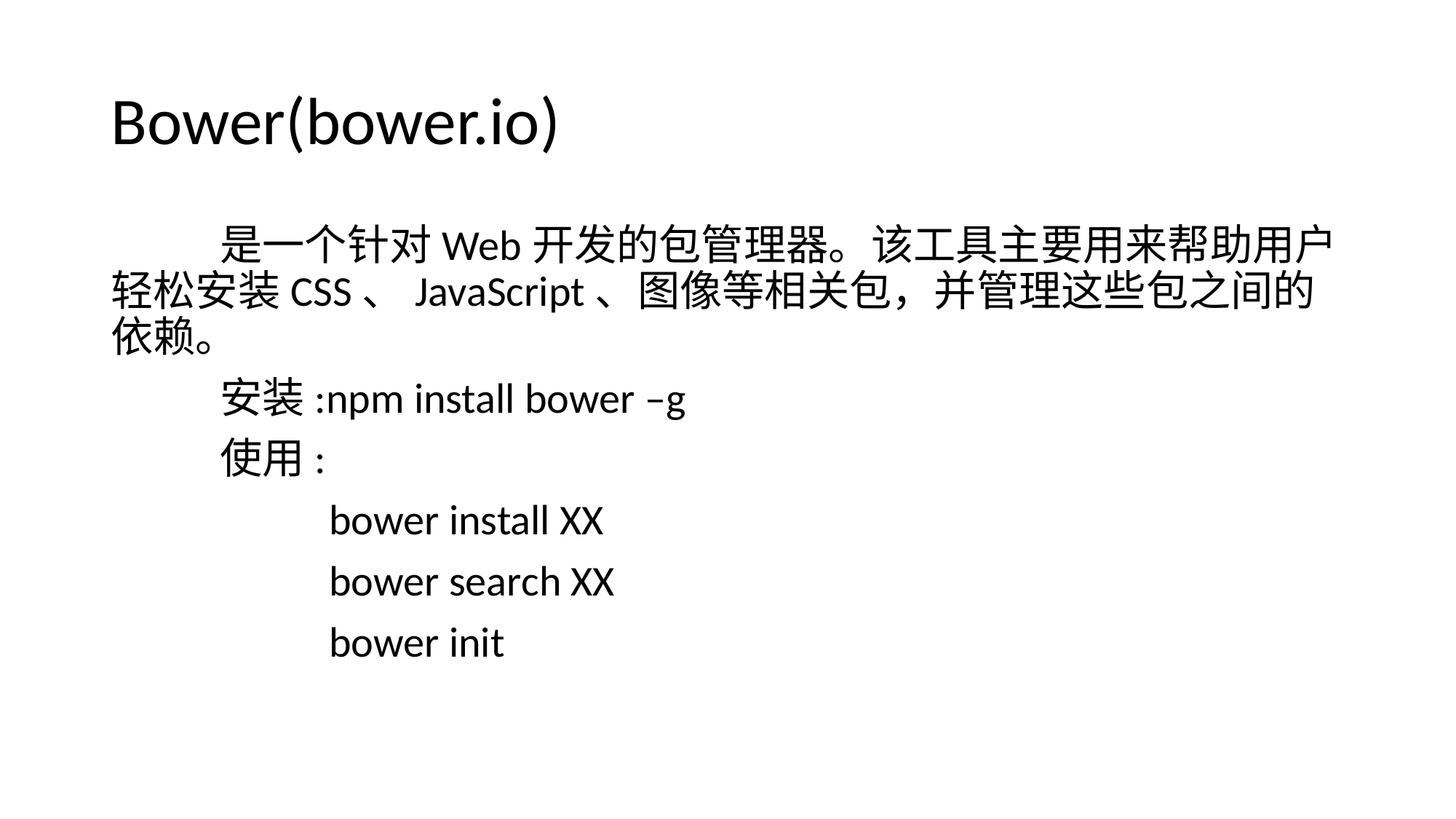

# Bower(bower.io)
	是一个针对Web开发的包管理器。该工具主要用来帮助用户轻松安装CSS、JavaScript、图像等相关包，并管理这些包之间的依赖。
	安装:npm install bower –g
	使用:
		bower install XX
		bower search XX
		bower init